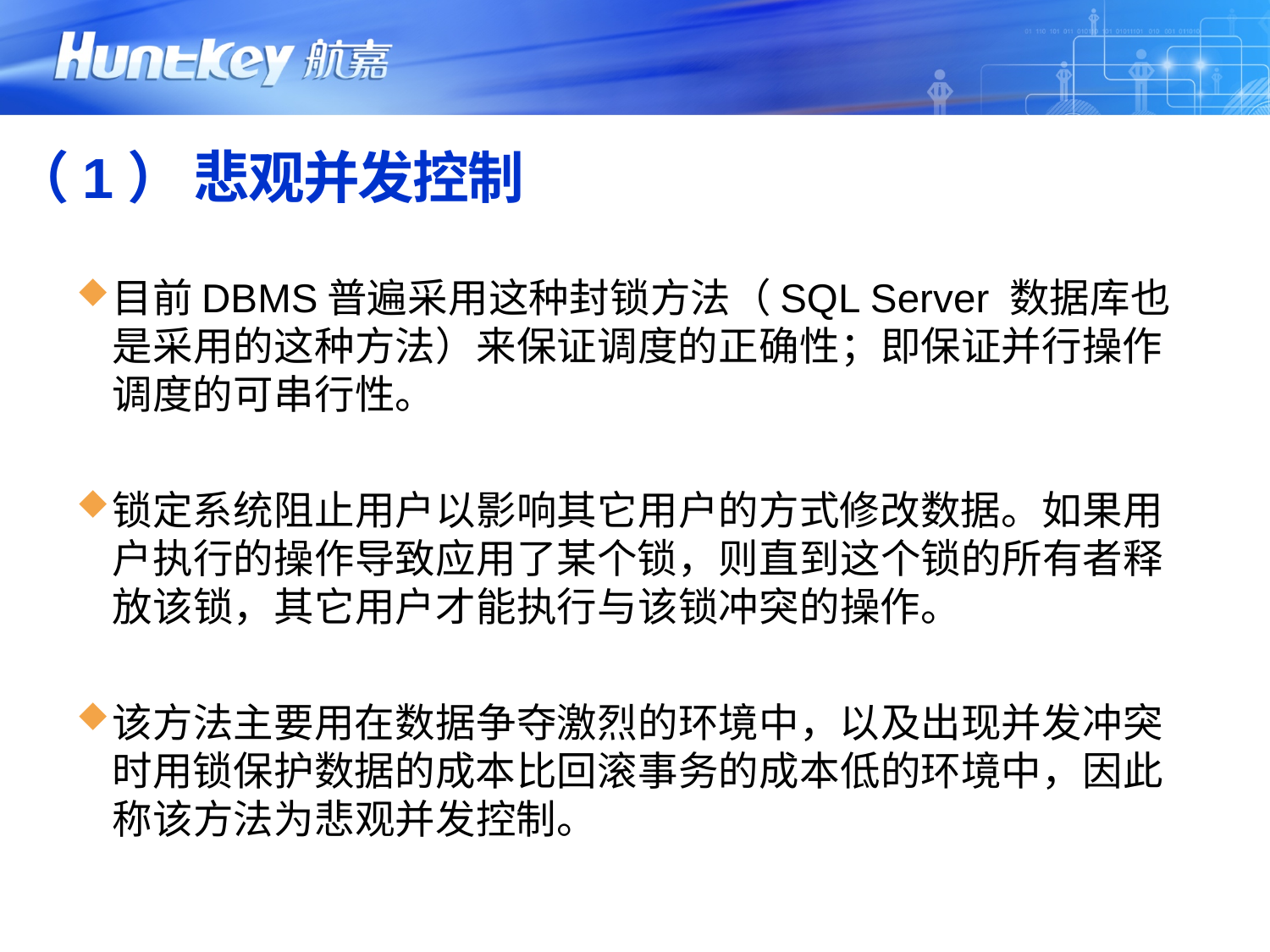

# （1） 悲观并发控制
目前DBMS普遍采用这种封锁方法（SQL Server 数据库也是采用的这种方法）来保证调度的正确性；即保证并行操作调度的可串行性。

锁定系统阻止用户以影响其它用户的方式修改数据。如果用户执行的操作导致应用了某个锁，则直到这个锁的所有者释放该锁，其它用户才能执行与该锁冲突的操作。

该方法主要用在数据争夺激烈的环境中，以及出现并发冲突时用锁保护数据的成本比回滚事务的成本低的环境中，因此称该方法为悲观并发控制。